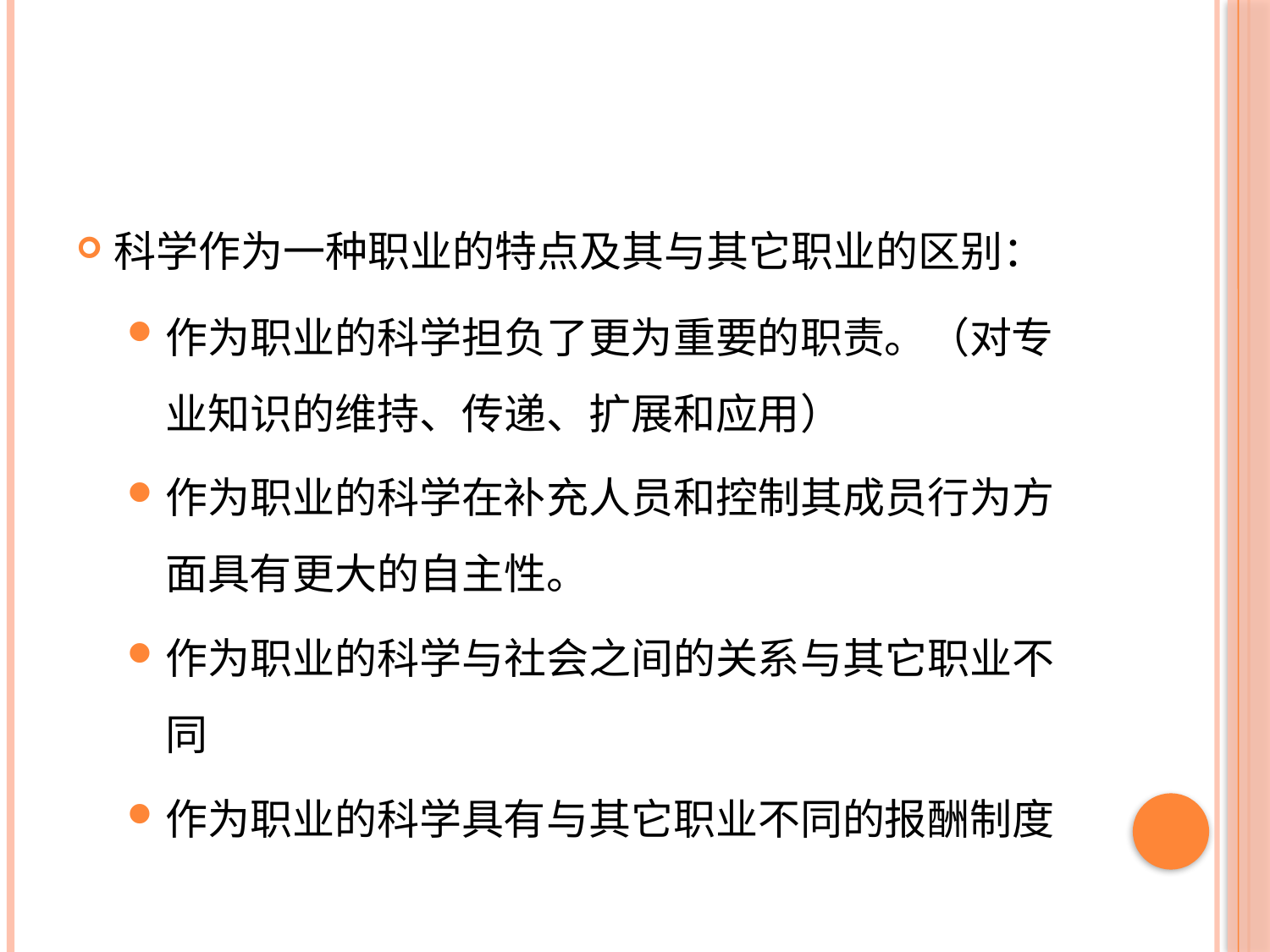

#
科学作为一种职业的特点及其与其它职业的区别：
作为职业的科学担负了更为重要的职责。（对专业知识的维持、传递、扩展和应用）
作为职业的科学在补充人员和控制其成员行为方面具有更大的自主性。
作为职业的科学与社会之间的关系与其它职业不同
作为职业的科学具有与其它职业不同的报酬制度